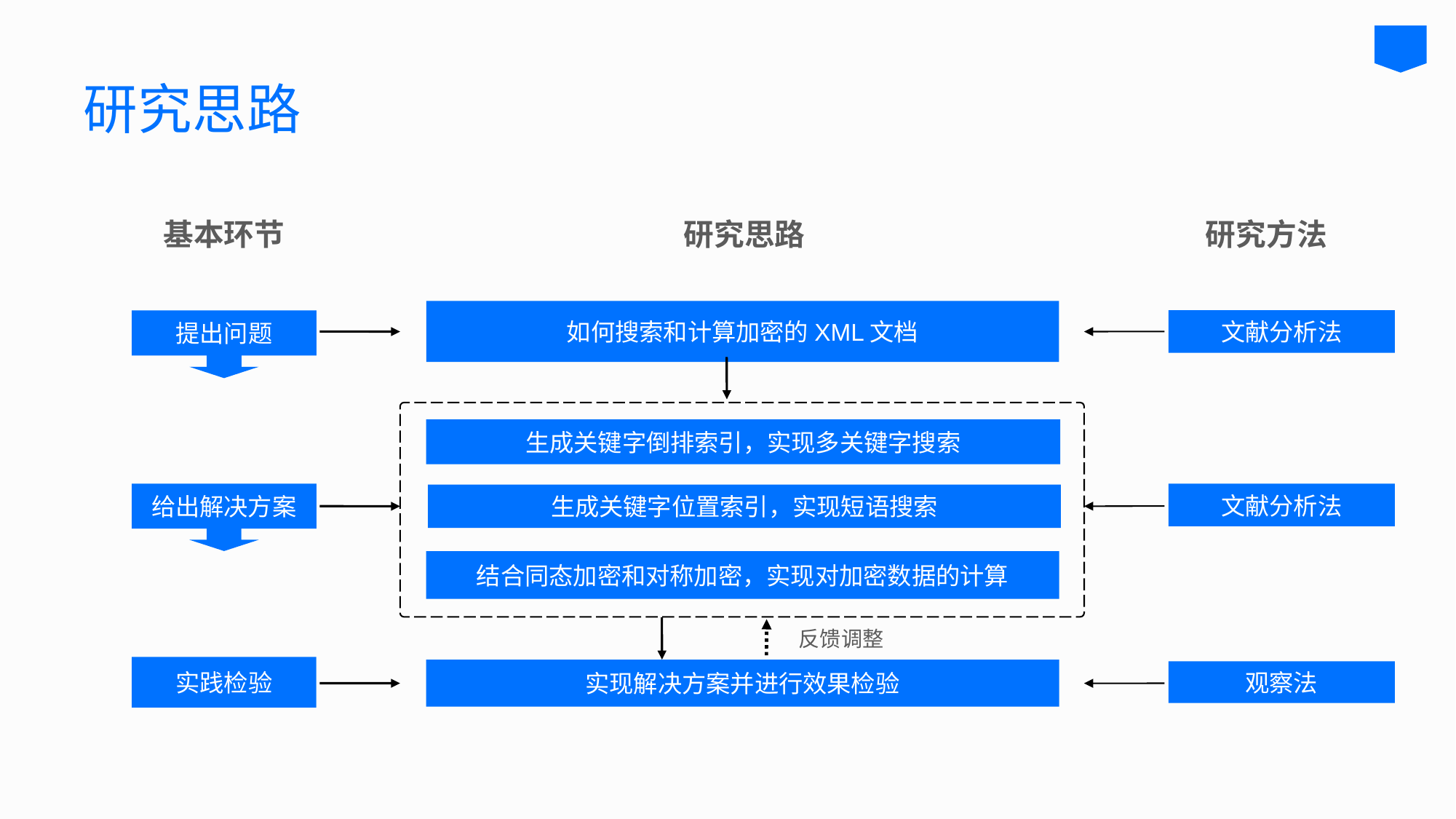

研究思路
基本环节
研究思路
如何搜索和计算加密的XML文档

生成关键字倒排索引，实现多关键字搜索
生成关键字位置索引，实现短语搜索
结合同态加密和对称加密，实现对加密数据的计算
反馈调整
实现解决方案并进行效果检验
提出问题
给出解决方案
实践检验
研究方法
文献分析法
文献分析法
观察法